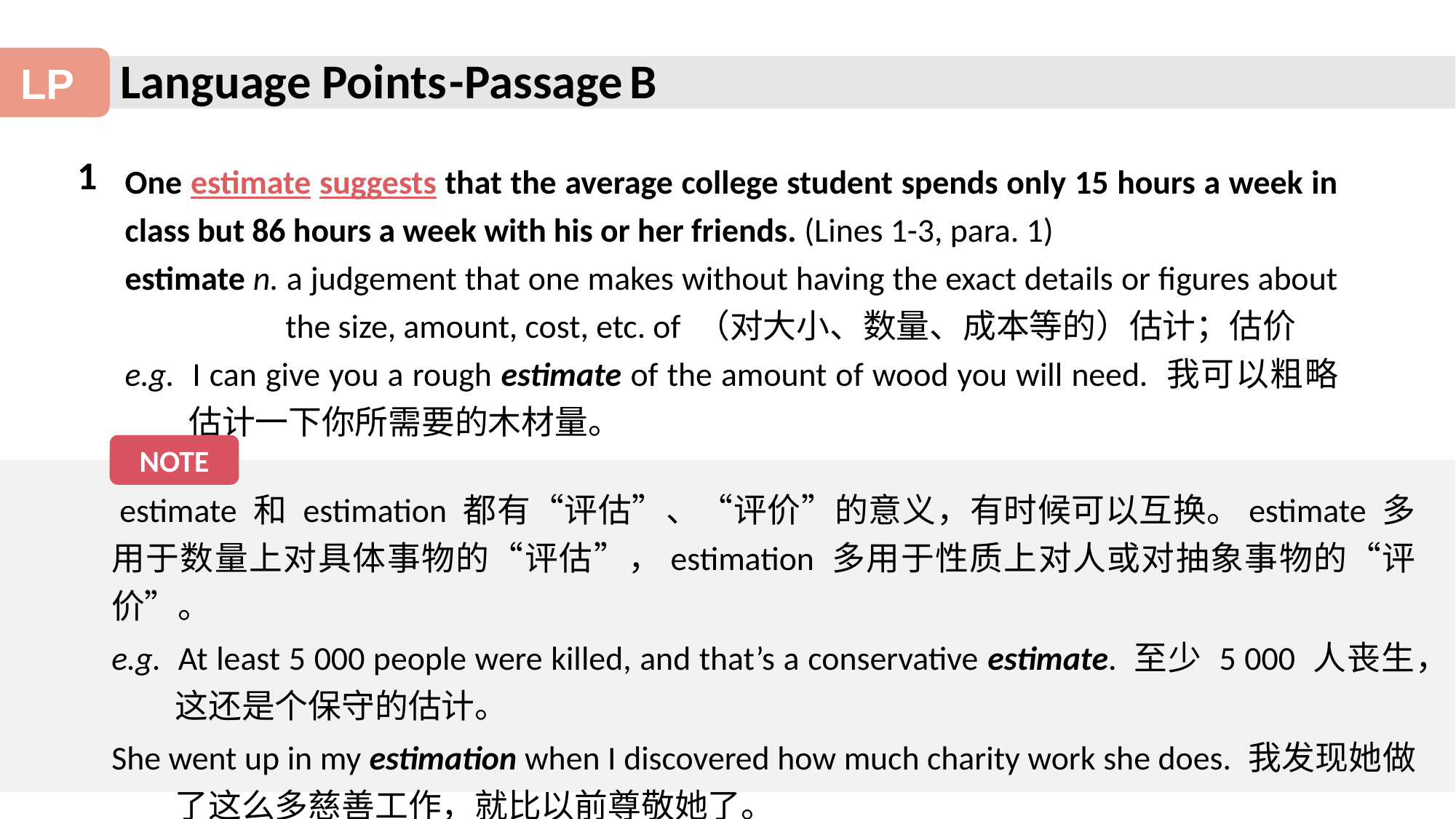

-Passage B
1
One estimate suggests that the average college student spends only 15 hours a week in class but 86 hours a week with his or her friends. (Lines 1-3, para. 1)
estimate n. a judgement that one makes without having the exact details or figures about the size, amount, cost, etc. of （对大小、数量、成本等的）估计；估价
e.g.  I can give you a rough estimate of the amount of wood you will need. 我可以粗略估计一下你所需要的木材量。
NOTE

 estimate 和 estimation 都有“评估”、“评价”的意义，有时候可以互换。estimate 多用于数量上对具体事物的“评估”，estimation 多用于性质上对人或对抽象事物的“评价”。
e.g.  At least 5 000 people were killed, and that’s a conservative estimate. 至少 5 000 人丧生，这还是个保守的估计。
She went up in my estimation when I discovered how much charity work she does. 我发现她做了这么多慈善工作，就比以前尊敬她了。